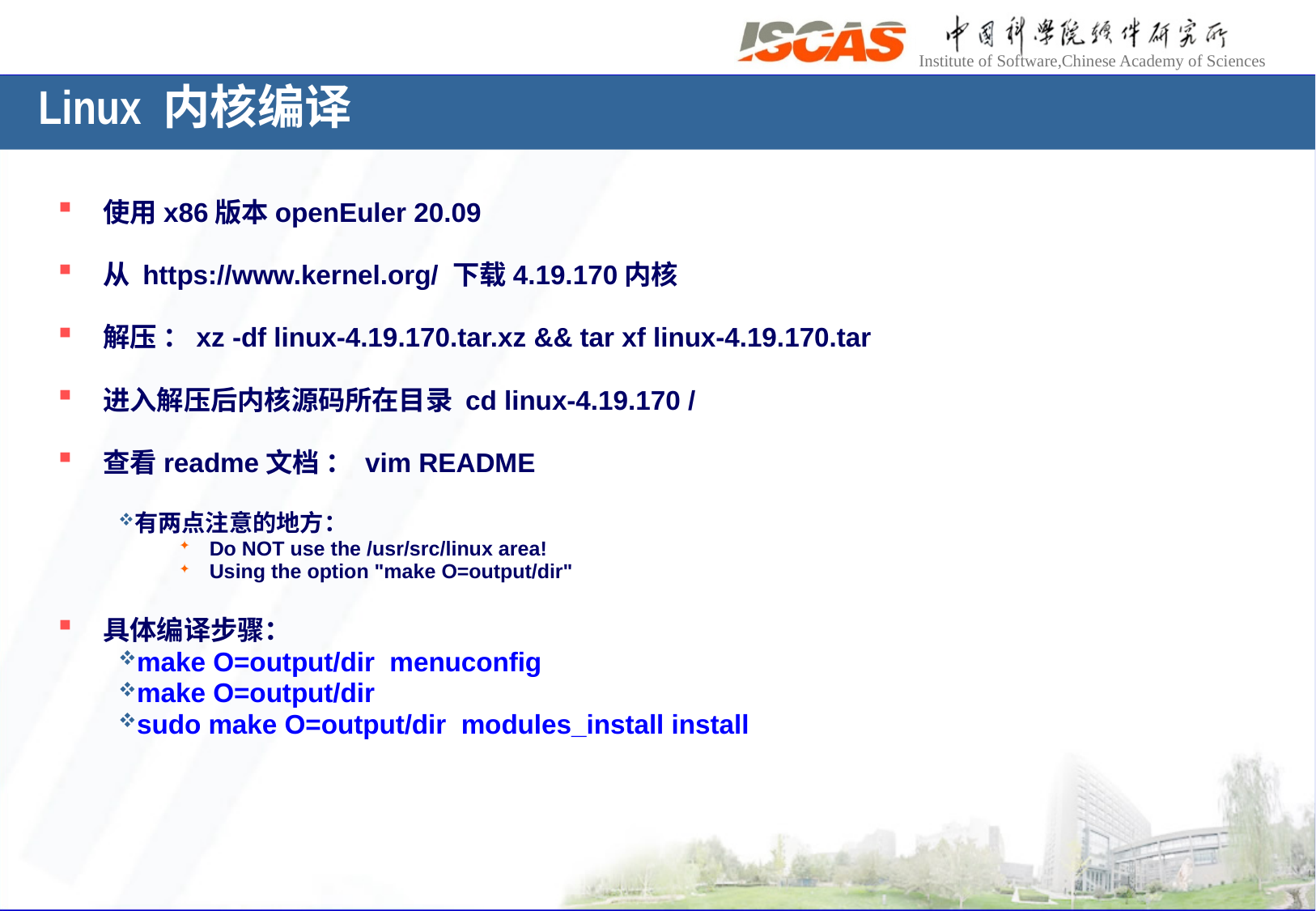

Linux 内核编译

使用x86版本openEuler 20.09

从 https://www.kernel.org/ 下载4.19.170内核

解压 ：xz -df linux-4.19.170.tar.xz && tar xf linux-4.19.170.tar

进入解压后内核源码所在目录 cd linux-4.19.170 /

查看readme文档 ： vim README

有两点注意的地方：
Do NOT use the /usr/src/linux area!
Using the option "make O=output/dir"

具体编译步骤：
make O=output/dir  menuconfig
make O=output/dir
sudo make O=output/dir  modules_install install